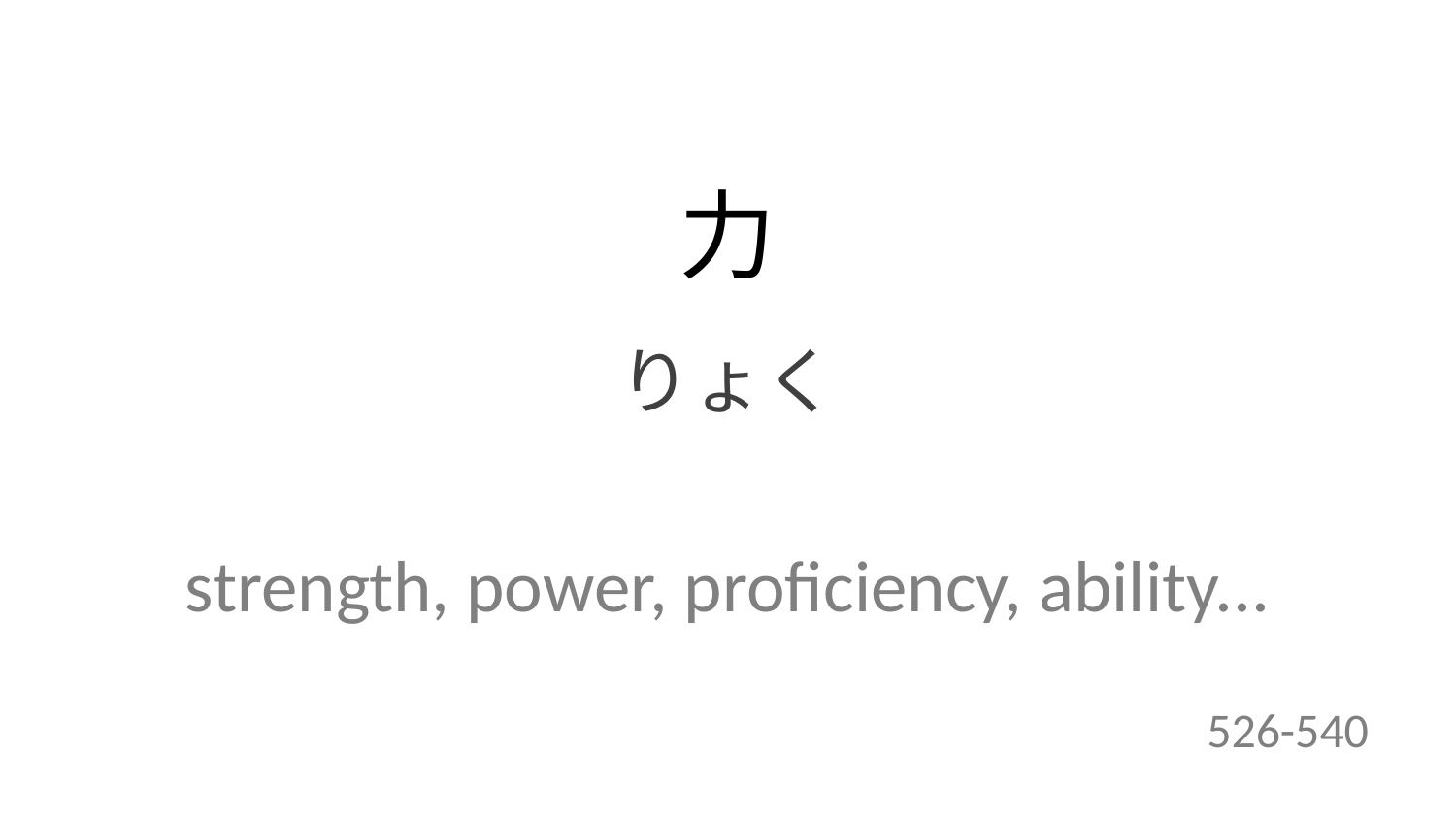

力

りょく
strength, power, proficiency, ability...
526-540